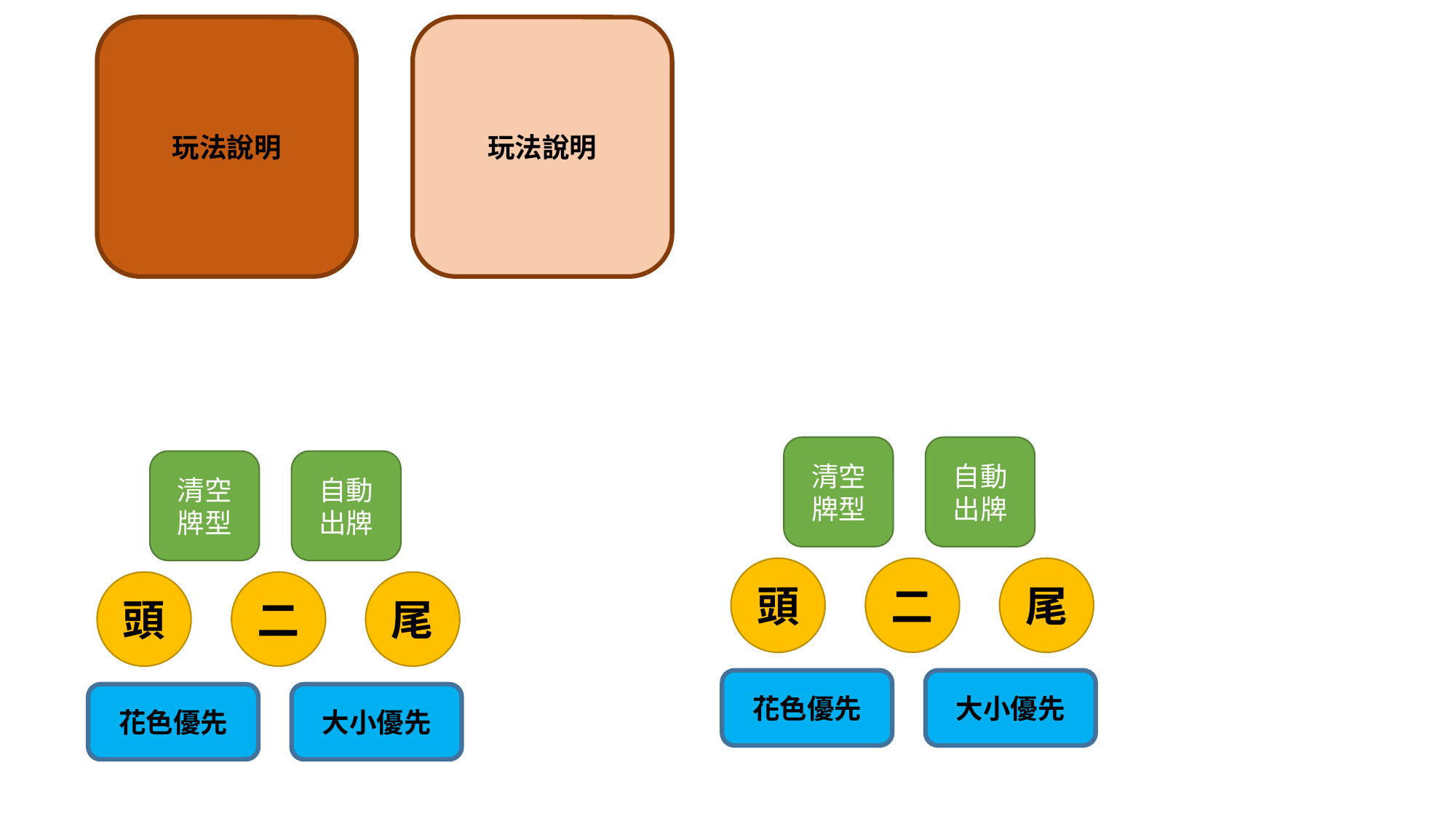

玩法說明
玩法說明
清空牌型
自動出牌
二
頭
尾
花色優先
大小優先
清空牌型
自動出牌
二
頭
尾
花色優先
大小優先